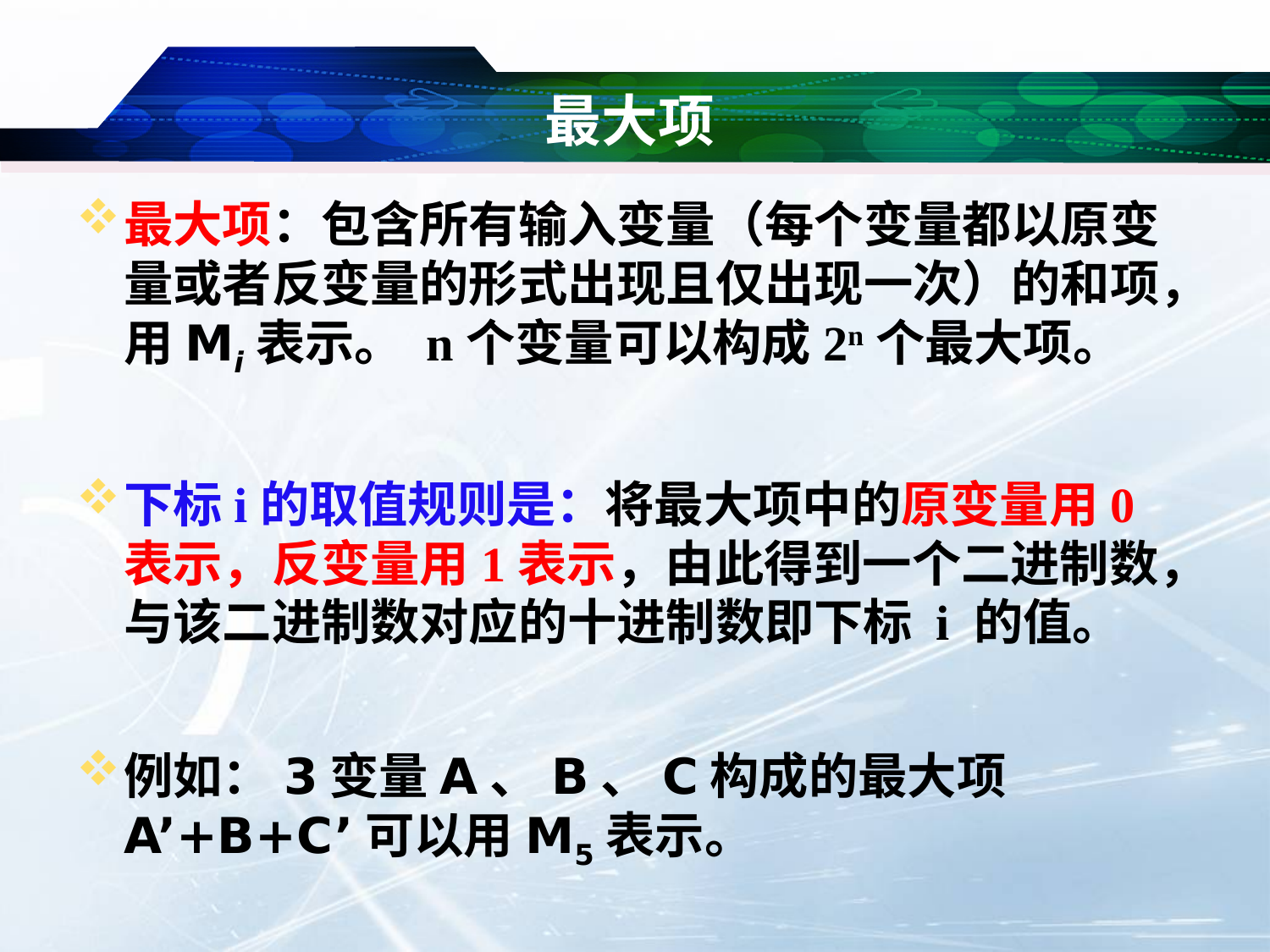

# 最大项
最大项：包含所有输入变量（每个变量都以原变量或者反变量的形式出现且仅出现一次）的和项，用Mi表示。 n个变量可以构成2n个最大项。

下标i的取值规则是：将最大项中的原变量用0表示，反变量用1表示，由此得到一个二进制数，与该二进制数对应的十进制数即下标 i 的值。

例如：3变量A、B、C构成的最大项A’+B+C’可以用M5表示。